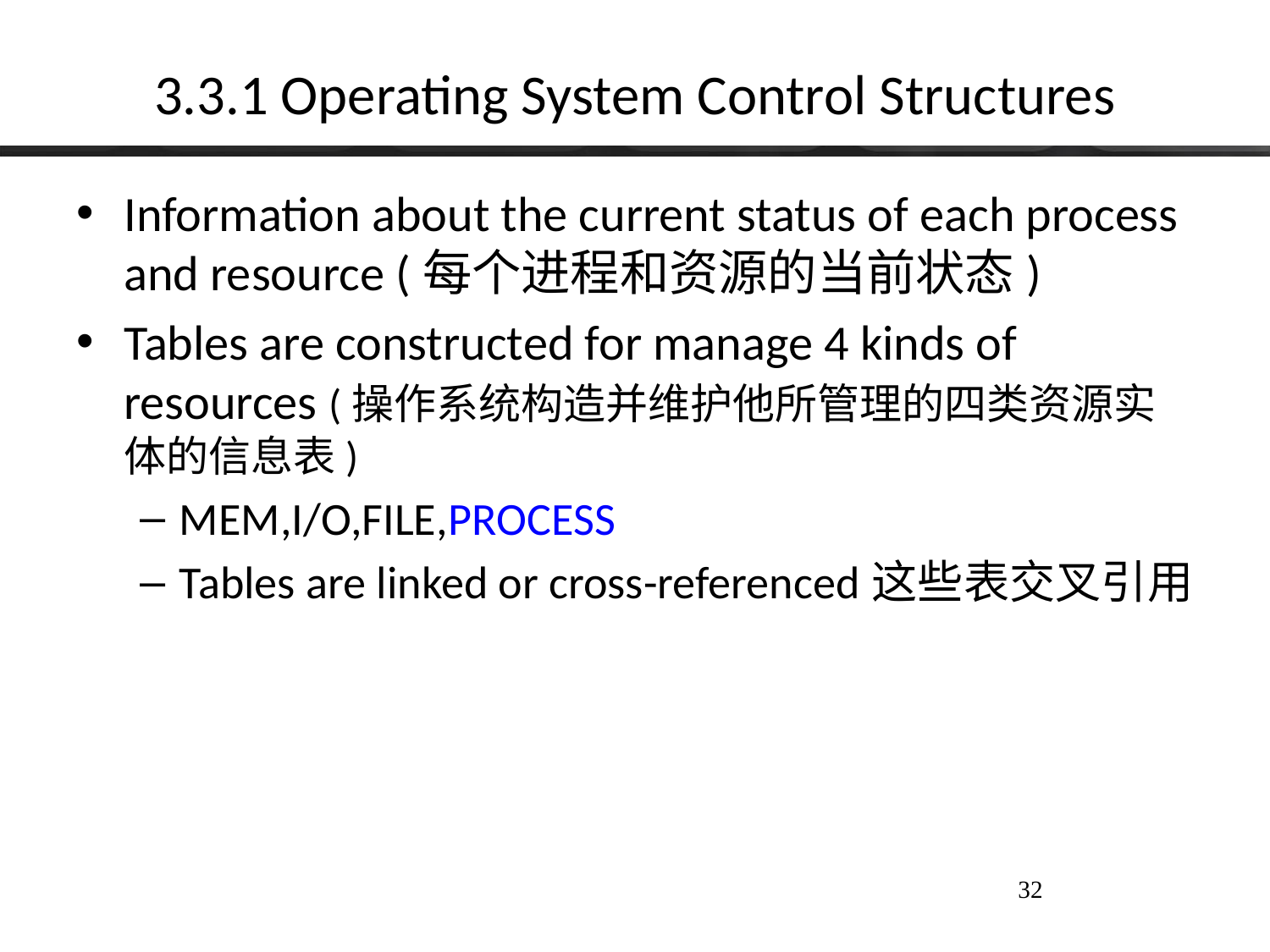

# 3.3.1 Operating System Control Structures
Information about the current status of each process and resource (每个进程和资源的当前状态)
Tables are constructed for manage 4 kinds of resources (操作系统构造并维护他所管理的四类资源实体的信息表)
MEM,I/O,FILE,PROCESS
Tables are linked or cross-referenced这些表交叉引用
32